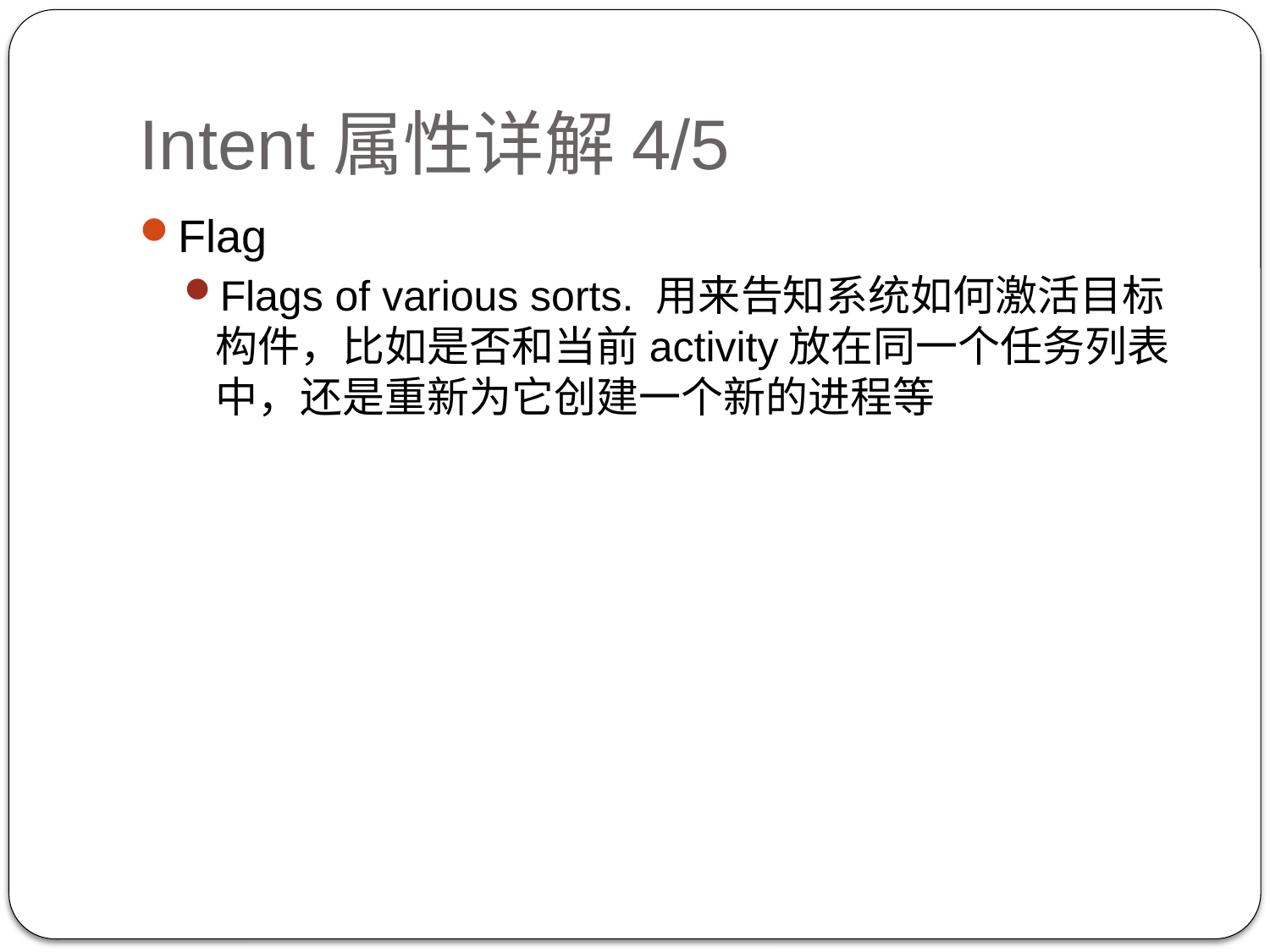

# Intent属性详解4/5
Flag
Flags of various sorts. 用来告知系统如何激活目标构件，比如是否和当前activity放在同一个任务列表中，还是重新为它创建一个新的进程等